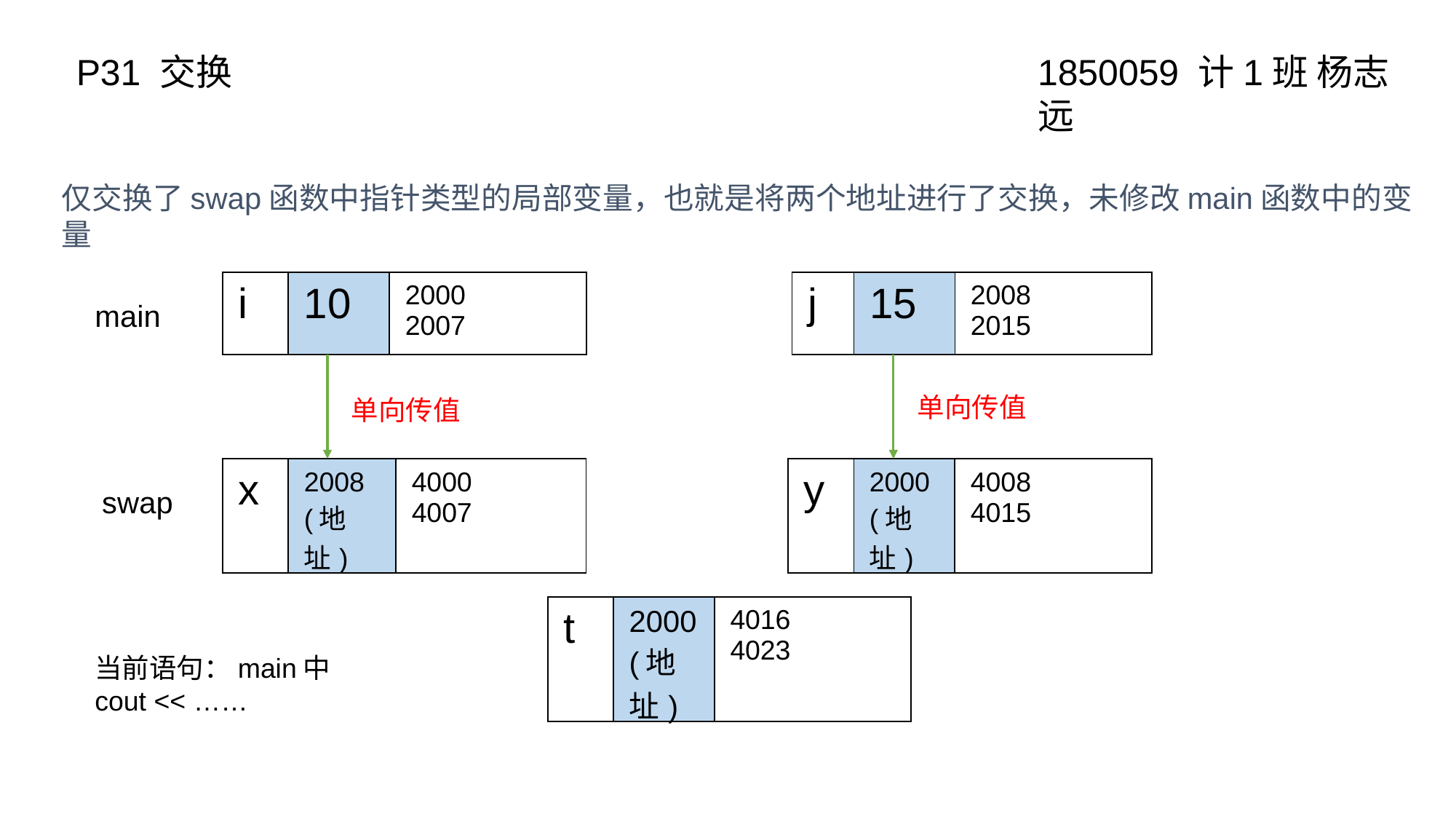

P31 交换
1850059 计1班 杨志远
仅交换了swap函数中指针类型的局部变量，也就是将两个地址进行了交换，未修改main函数中的变量
| i | 10 | 2000 2007 |
| --- | --- | --- |
| j | 15 | 2008 2015 |
| --- | --- | --- |
main
单向传值
单向传值
| x | 2008 (地址) | 4000 4007 |
| --- | --- | --- |
| y | 2000 (地址) | 4008 4015 |
| --- | --- | --- |
swap
| t | 2000 (地址) | 4016 4023 |
| --- | --- | --- |
当前语句：main中
cout << ……